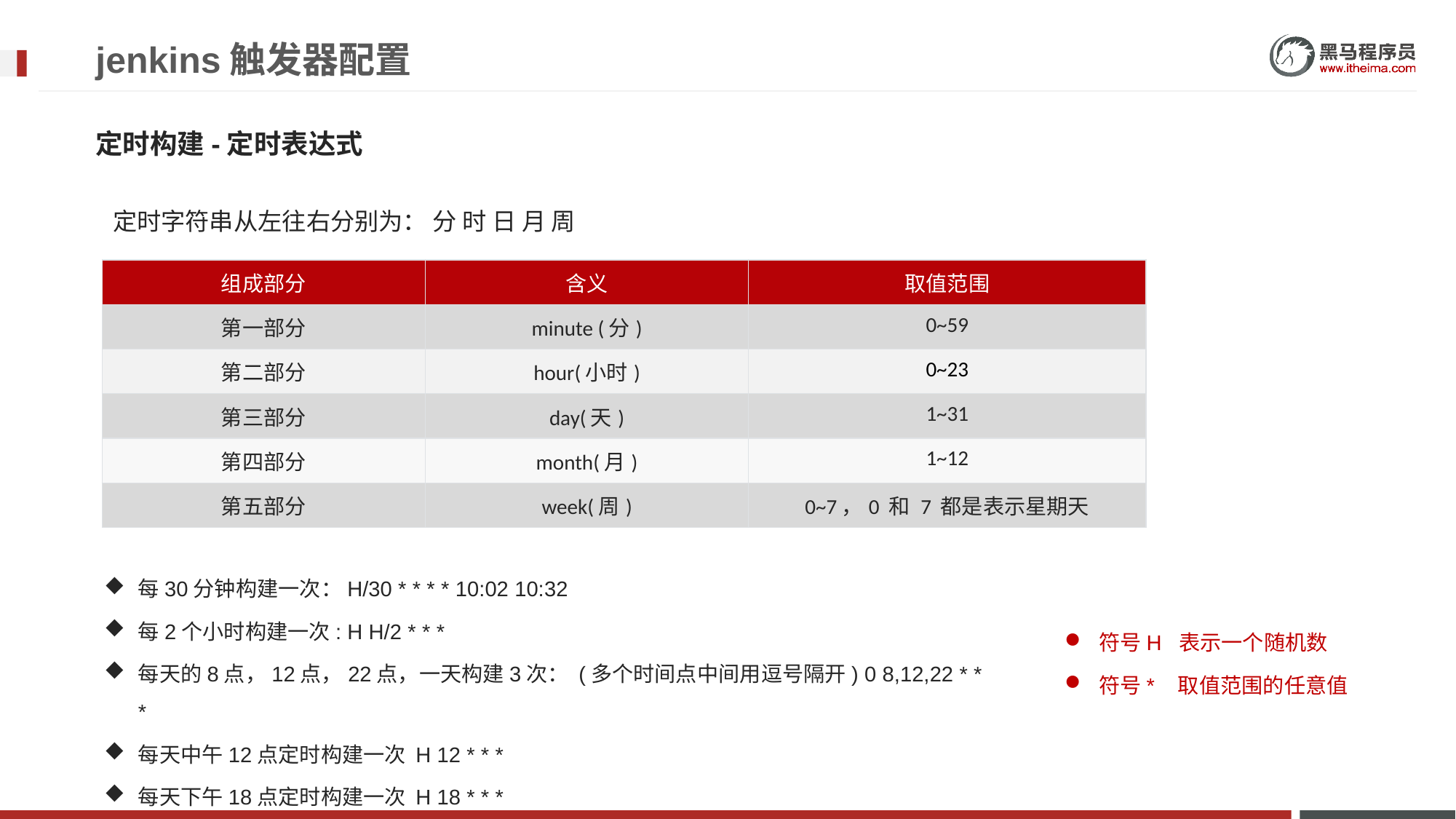

# jenkins触发器配置
定时构建-定时表达式
定时字符串从左往右分别为： 分 时 日 月 周
| 组成部分 | 含义 | 取值范围 |
| --- | --- | --- |
| 第一部分 | minute (分) | 0~59 |
| 第二部分 | hour(小时) | 0~23 |
| 第三部分 | day(天) | 1~31 |
| 第四部分 | month(月) | 1~12 |
| 第五部分 | week(周) | 0~7，0 和 7 都是表示星期天 |
每30分钟构建一次：H/30 * * * * 10:02 10:32
每2个小时构建一次: H H/2 * * *
每天的8点，12点，22点，一天构建3次： (多个时间点中间用逗号隔开) 0 8,12,22 * * *
每天中午12点定时构建一次 H 12 * * *
每天下午18点定时构建一次 H 18 * * *
符号H  表示一个随机数
符号*   取值范围的任意值